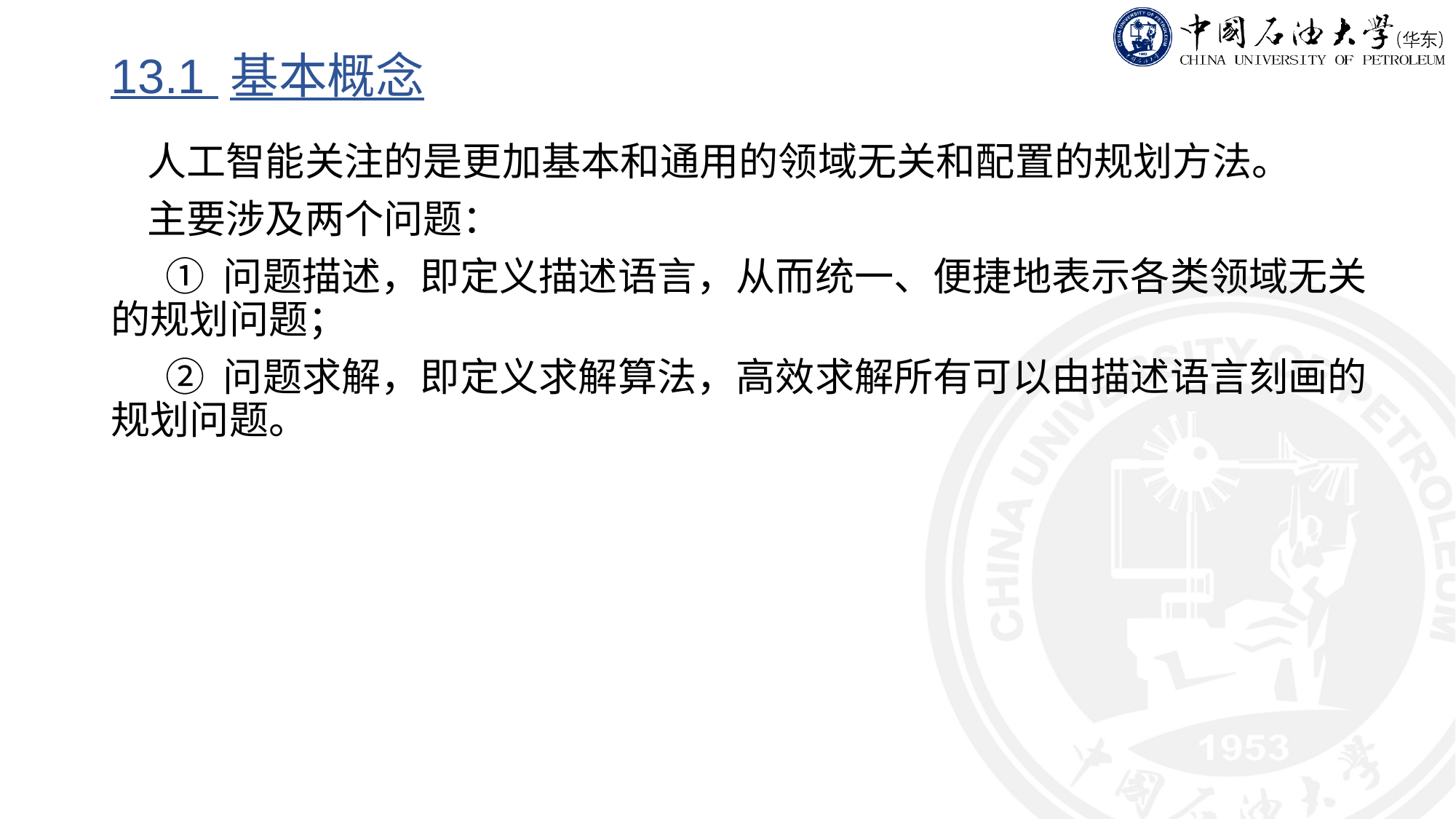

# 13.1 基本概念
   人工智能关注的是更加基本和通用的领域无关和配置的规划方法。
   主要涉及两个问题：
① 问题描述，即定义描述语言，从而统一、便捷地表示各类领域无关的规划问题；
② 问题求解，即定义求解算法，高效求解所有可以由描述语言刻画的规划问题。